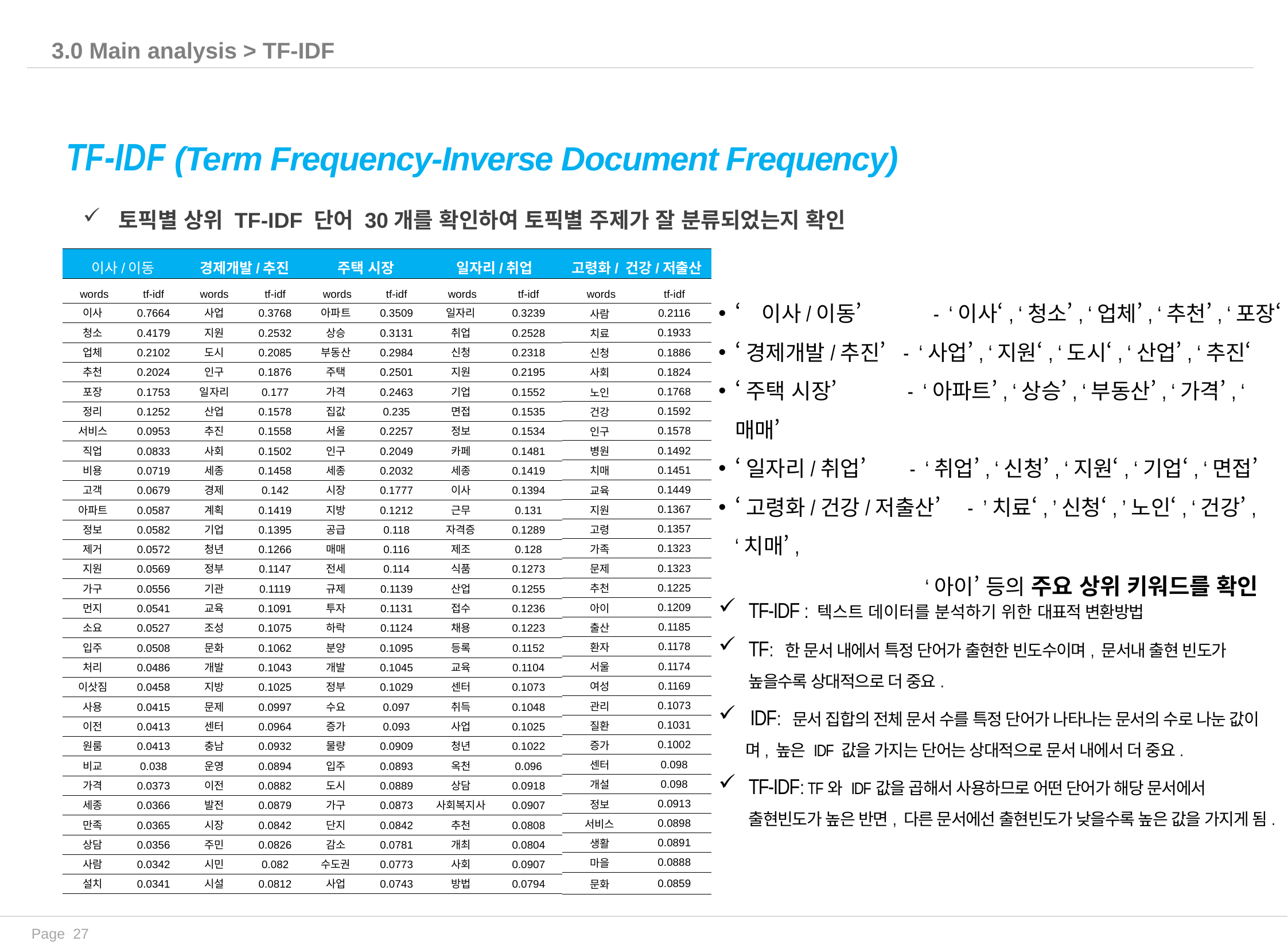

3.0 Main analysis > TF-IDF
TF-IDF (Term Frequency-Inverse Document Frequency)

 토픽별 상위 TF-IDF 단어 30개를 확인하여 토픽별 주제가 잘 분류되었는지 확인
| 이사/이동 |  | 경제개발/추진 |  | 주택 시장 |  |
| --- | --- | --- | --- | --- | --- |
| words | tf-idf | words | tf-idf | words | tf-idf |
| 이사 | 0.7664 | 사업 | 0.3768 | 아파트 | 0.3509 |
| 청소 | 0.4179 | 지원 | 0.2532 | 상승 | 0.3131 |
| 업체 | 0.2102 | 도시 | 0.2085 | 부동산 | 0.2984 |
| 추천 | 0.2024 | 인구 | 0.1876 | 주택 | 0.2501 |
| 포장 | 0.1753 | 일자리 | 0.177 | 가격 | 0.2463 |
| 정리 | 0.1252 | 산업 | 0.1578 | 집값 | 0.235 |
| 서비스 | 0.0953 | 추진 | 0.1558 | 서울 | 0.2257 |
| 직업 | 0.0833 | 사회 | 0.1502 | 인구 | 0.2049 |
| 비용 | 0.0719 | 세종 | 0.1458 | 세종 | 0.2032 |
| 고객 | 0.0679 | 경제 | 0.142 | 시장 | 0.1777 |
| 아파트 | 0.0587 | 계획 | 0.1419 | 지방 | 0.1212 |
| 정보 | 0.0582 | 기업 | 0.1395 | 공급 | 0.118 |
| 제거 | 0.0572 | 청년 | 0.1266 | 매매 | 0.116 |
| 지원 | 0.0569 | 정부 | 0.1147 | 전세 | 0.114 |
| 가구 | 0.0556 | 기관 | 0.1119 | 규제 | 0.1139 |
| 먼지 | 0.0541 | 교육 | 0.1091 | 투자 | 0.1131 |
| 소요 | 0.0527 | 조성 | 0.1075 | 하락 | 0.1124 |
| 입주 | 0.0508 | 문화 | 0.1062 | 분양 | 0.1095 |
| 처리 | 0.0486 | 개발 | 0.1043 | 개발 | 0.1045 |
| 이삿짐 | 0.0458 | 지방 | 0.1025 | 정부 | 0.1029 |
| 사용 | 0.0415 | 문제 | 0.0997 | 수요 | 0.097 |
| 이전 | 0.0413 | 센터 | 0.0964 | 증가 | 0.093 |
| 원룸 | 0.0413 | 충남 | 0.0932 | 물량 | 0.0909 |
| 비교 | 0.038 | 운영 | 0.0894 | 입주 | 0.0893 |
| 가격 | 0.0373 | 이전 | 0.0882 | 도시 | 0.0889 |
| 세종 | 0.0366 | 발전 | 0.0879 | 가구 | 0.0873 |
| 만족 | 0.0365 | 시장 | 0.0842 | 단지 | 0.0842 |
| 상담 | 0.0356 | 주민 | 0.0826 | 감소 | 0.0781 |
| 사람 | 0.0342 | 시민 | 0.082 | 수도권 | 0.0773 |
| 설치 | 0.0341 | 시설 | 0.0812 | 사업 | 0.0743 |
| 일자리/취업 |  |
| --- | --- |
| words | tf-idf |
| 일자리 | 0.3239 |
| 취업 | 0.2528 |
| 신청 | 0.2318 |
| 지원 | 0.2195 |
| 기업 | 0.1552 |
| 면접 | 0.1535 |
| 정보 | 0.1534 |
| 카페 | 0.1481 |
| 세종 | 0.1419 |
| 이사 | 0.1394 |
| 근무 | 0.131 |
| 자격증 | 0.1289 |
| 제조 | 0.128 |
| 식품 | 0.1273 |
| 산업 | 0.1255 |
| 접수 | 0.1236 |
| 채용 | 0.1223 |
| 등록 | 0.1152 |
| 교육 | 0.1104 |
| 센터 | 0.1073 |
| 취득 | 0.1048 |
| 사업 | 0.1025 |
| 청년 | 0.1022 |
| 옥천 | 0.096 |
| 상담 | 0.0918 |
| 사회복지사 | 0.0907 |
| 추천 | 0.0808 |
| 개최 | 0.0804 |
| 사회 | 0.0907 |
| 방법 | 0.0794 |
| 고령화/ 건강/저출산 |  |
| --- | --- |
| words | tf-idf |
| 사람 | 0.2116 |
| 치료 | 0.1933 |
| 신청 | 0.1886 |
| 사회 | 0.1824 |
| 노인 | 0.1768 |
| 건강 | 0.1592 |
| 인구 | 0.1578 |
| 병원 | 0.1492 |
| 치매 | 0.1451 |
| 교육 | 0.1449 |
| 지원 | 0.1367 |
| 고령 | 0.1357 |
| 가족 | 0.1323 |
| 문제 | 0.1323 |
| 추천 | 0.1225 |
| 아이 | 0.1209 |
| 출산 | 0.1185 |
| 환자 | 0.1178 |
| 서울 | 0.1174 |
| 여성 | 0.1169 |
| 관리 | 0.1073 |
| 질환 | 0.1031 |
| 증가 | 0.1002 |
| 센터 | 0.098 |
| 개설 | 0.098 |
| 정보 | 0.0913 |
| 서비스 | 0.0898 |
| 생활 | 0.0891 |
| 마을 | 0.0888 |
| 문화 | 0.0859 |
‘이사/이동’           -  ‘이사‘, ‘청소’, ‘업체’, ‘추천’, ‘포장‘
‘경제개발/추진’  -  ‘사업’, ‘지원‘, ‘도시‘, ‘산업’, ‘추진‘
‘주택 시장’            -  ‘아파트’, ‘상승’, ‘부동산’, ‘가격’, ‘매매’
‘일자리/취업’       -  ‘취업’, ‘신청’, ‘지원‘, ‘기업‘, ‘면접’
‘고령화/건강/저출산’    -  ’치료‘, ’신청‘, ’노인‘, ‘건강’, ‘치매’,
                                       ‘아이’ 등의 주요 상위 키워드를 확인
TF-IDF : 텍스트 데이터를 분석하기 위한 대표적 변환방법
TF:  한 문서 내에서 특정 단어가 출현한 빈도수이며, 문서내 출현 빈도가
높을수록 상대적으로 더 중요.
 IDF:  문서 집합의 전체 문서 수를 특정 단어가 나타나는 문서의 수로 나눈 값이며, 높은 IDF 값을 가지는 단어는 상대적으로 문서 내에서 더 중요.
TF-IDF: TF와 IDF값을 곱해서 사용하므로 어떤 단어가 해당 문서에서 출현빈도가 높은 반면, 다른 문서에선 출현빈도가 낮을수록 높은 값을 가지게 됨.
Page  27